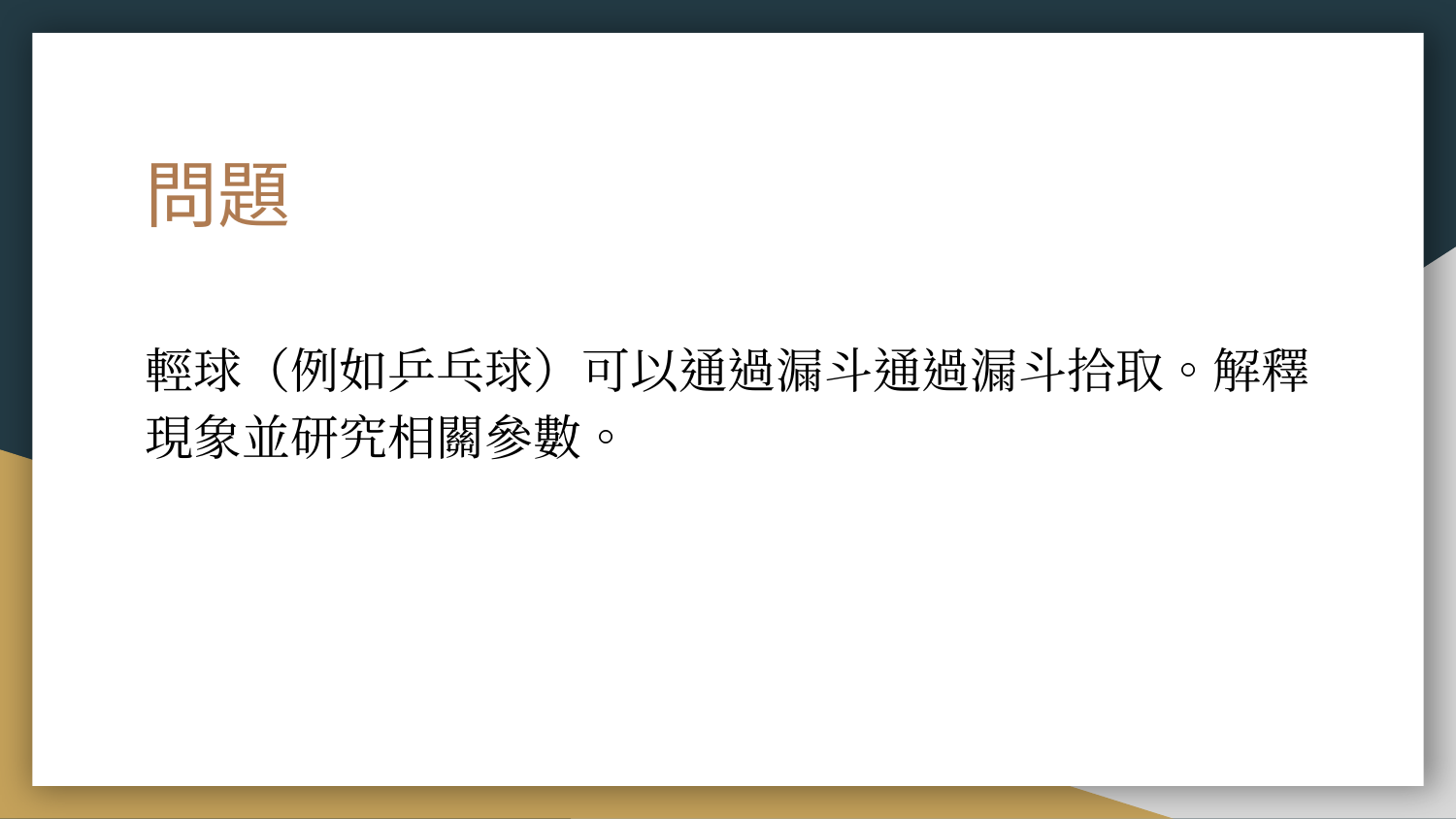

# 問題
輕球（例如乒乓球）可以通過漏斗通過漏斗拾取。解釋現象並研究相關參數。